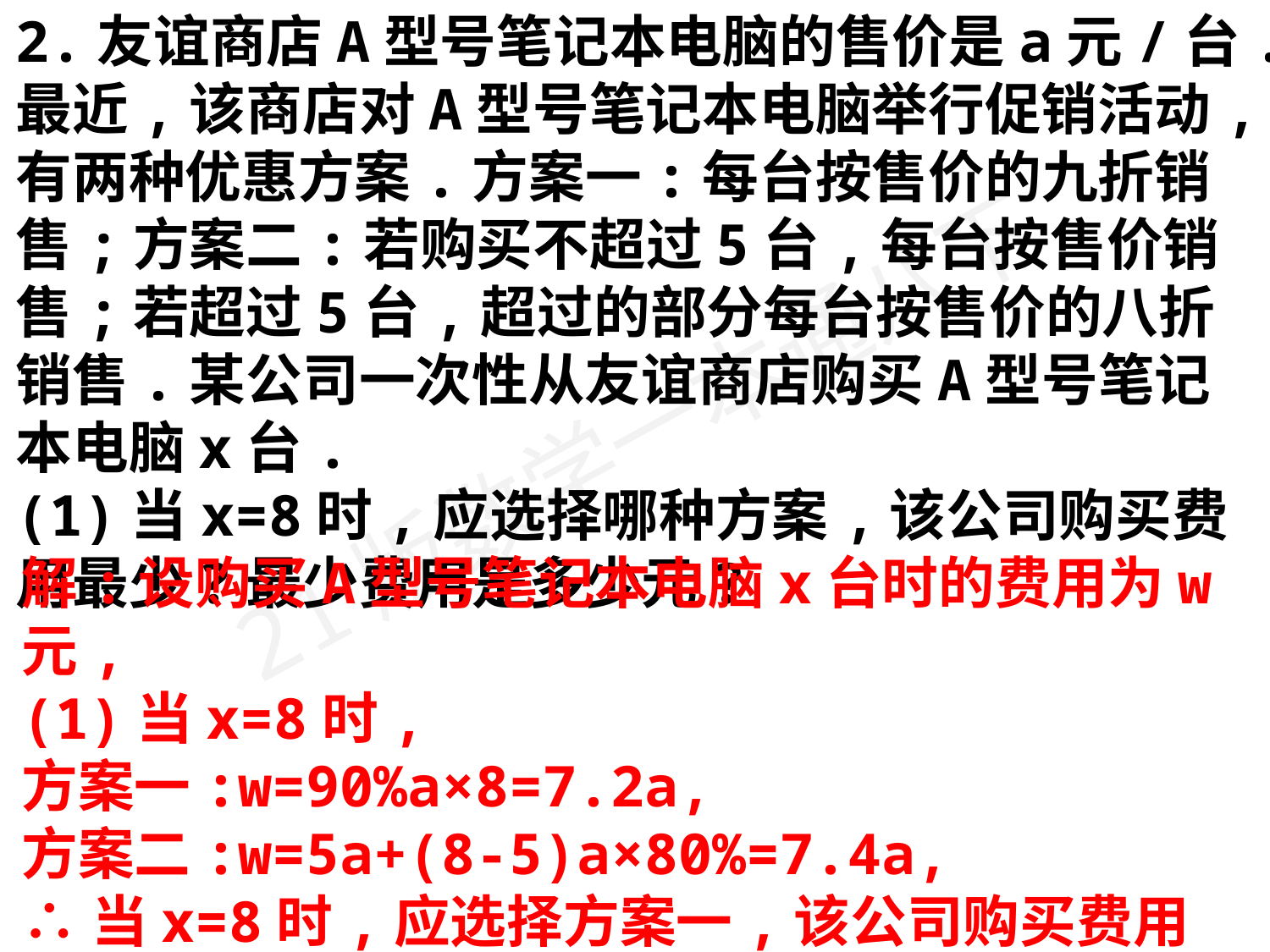

2.友谊商店A型号笔记本电脑的售价是a元/台.最近,该商店对A型号笔记本电脑举行促销活动,有两种优惠方案.方案一:每台按售价的九折销售;方案二:若购买不超过5台,每台按售价销售;若超过5台,超过的部分每台按售价的八折销售.某公司一次性从友谊商店购买A型号笔记本电脑x台.
(1)当x=8时,应选择哪种方案,该公司购买费用最少?最少费用是多少元?
解:设购买A型号笔记本电脑x台时的费用为w元,
(1)当x=8时,
方案一:w=90%a×8=7.2a,
方案二:w=5a+(8-5)a×80%=7.4a,
∴当x=8时,应选择方案一,该公司购买费用最少,最少费用是7.2a元;